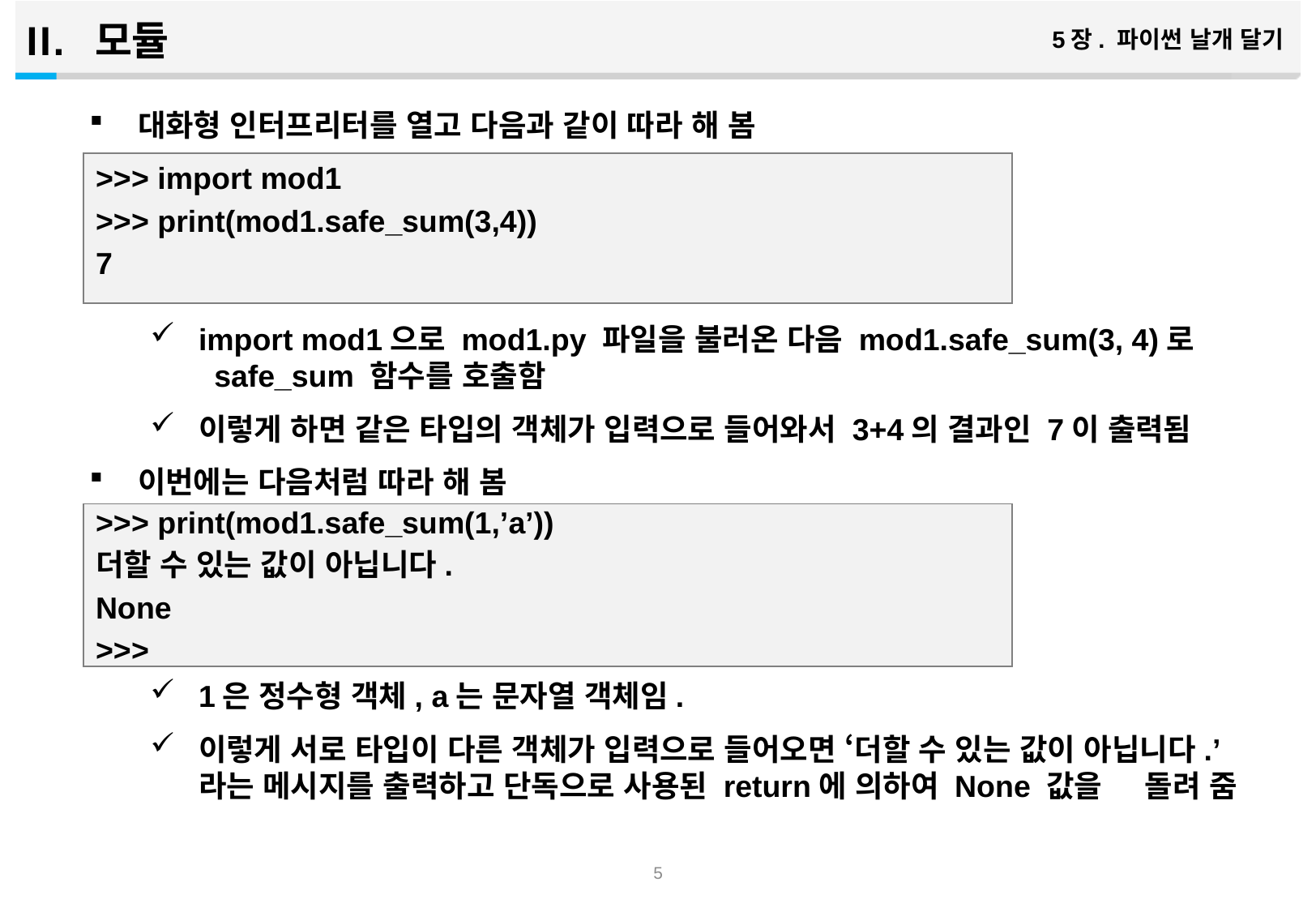

모듈
5장. 파이썬 날개 달기
대화형 인터프리터를 열고 다음과 같이 따라 해 봄

import mod1으로 mod1.py 파일을 불러온 다음 mod1.safe_sum(3, 4)로            safe_sum 함수를 호출함
이렇게 하면 같은 타입의 객체가 입력으로 들어와서 3+4의 결과인 7이 출력됨
이번에는 다음처럼 따라 해 봄

1은 정수형 객체, a는 문자열 객체임.
이렇게 서로 타입이 다른 객체가 입력으로 들어오면 ‘더할 수 있는 값이 아닙니다.’ 라는 메시지를 출력하고 단독으로 사용된 return에 의하여 None 값을     돌려 줌
>>> import mod1
>>> print(mod1.safe_sum(3,4))
7
>>> print(mod1.safe_sum(1,’a’))
더할 수 있는 값이 아닙니다.
None
>>>
5